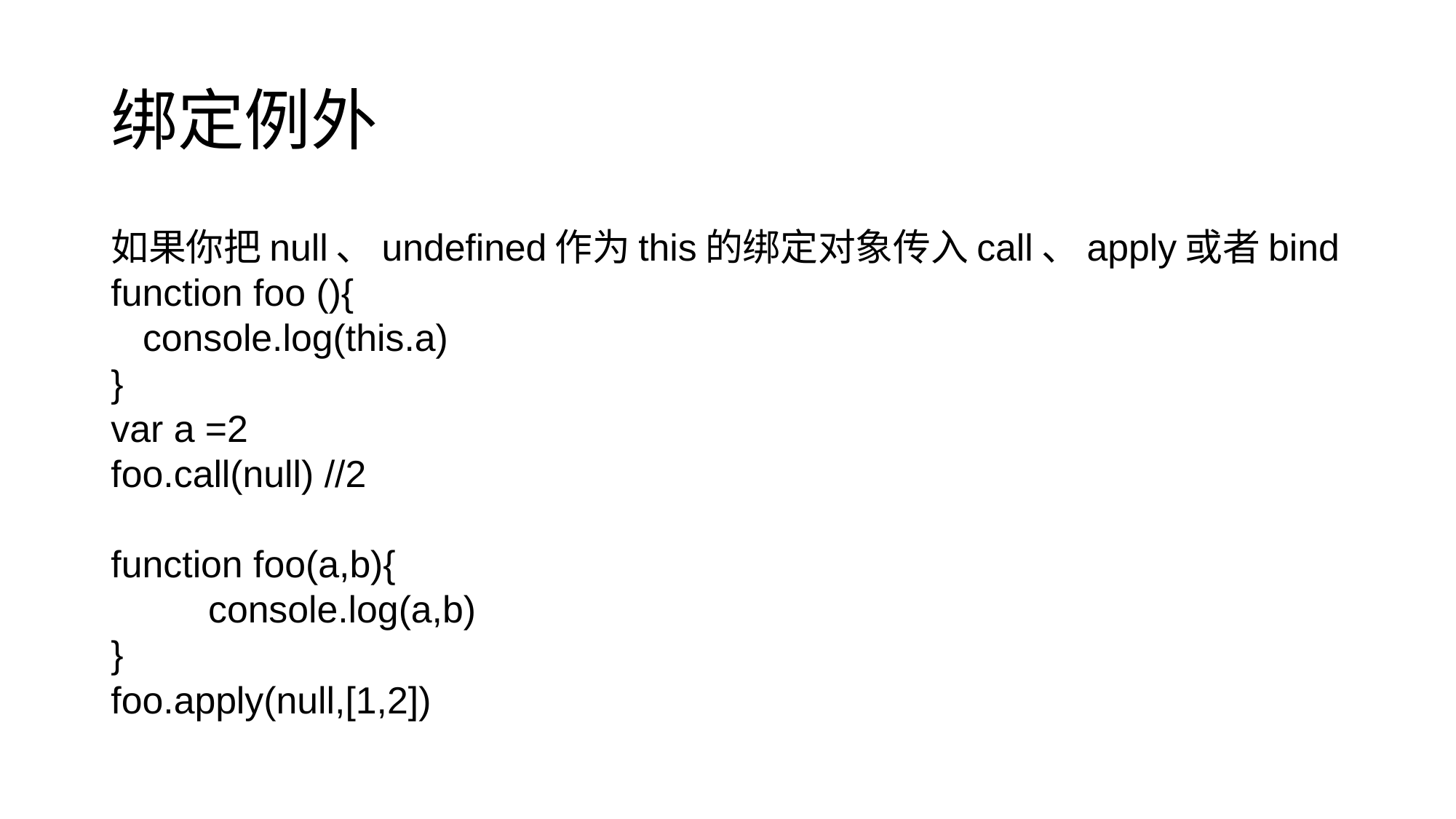

# 绑定例外
如果你把null、undefined作为this的绑定对象传入call、apply或者bind
function foo (){
   console.log(this.a)
}
var a =2
foo.call(null) //2

function foo(a,b){
	console.log(a,b)
}
foo.apply(null,[1,2])